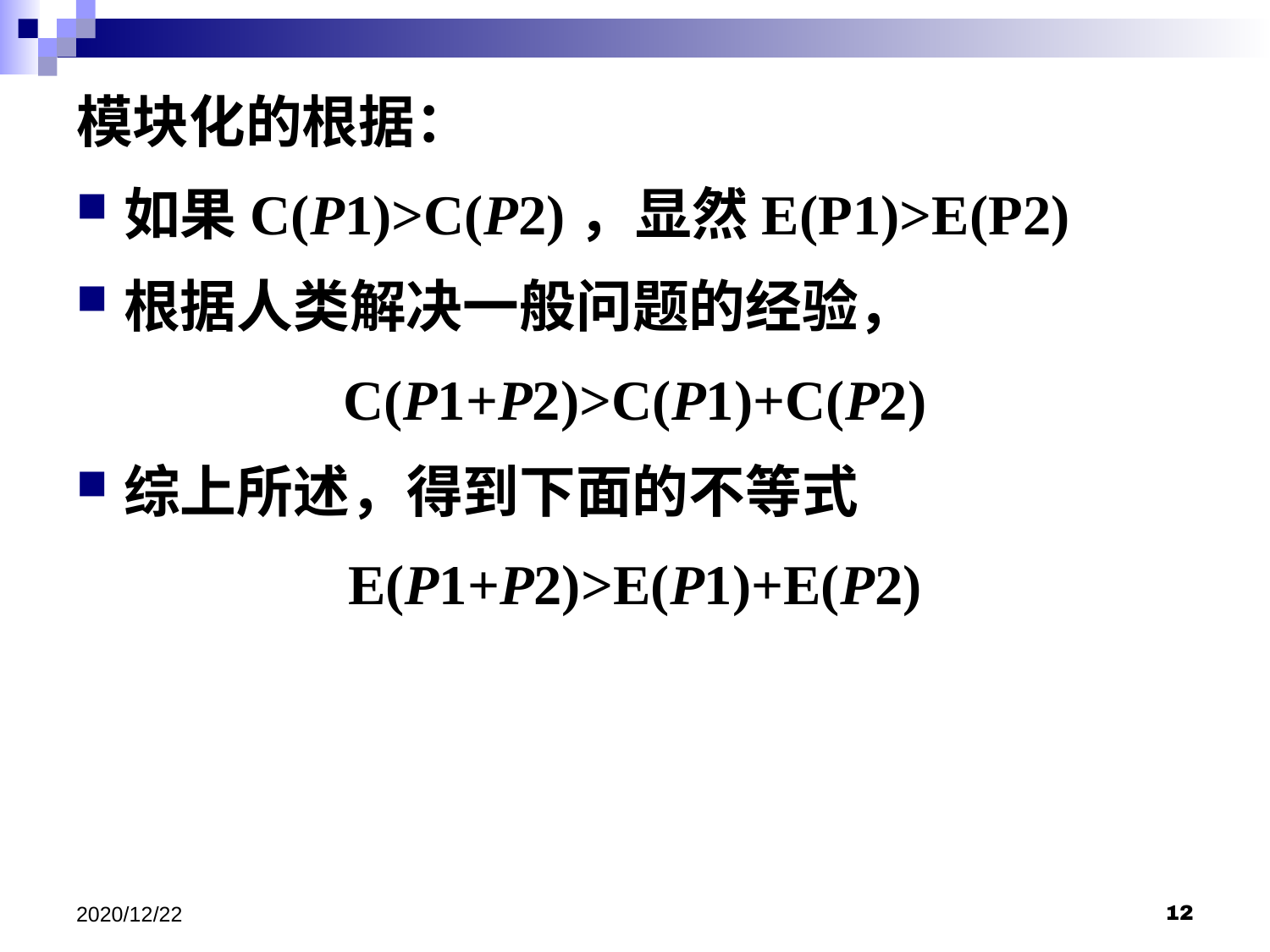

# 模块化的根据：
如果C(P1)>C(P2)，显然E(P1)>E(P2)
根据人类解决一般问题的经验，
C(P1+P2)>C(P1)+C(P2)
综上所述，得到下面的不等式
E(P1+P2)>E(P1)+E(P2)
2020/12/22
12